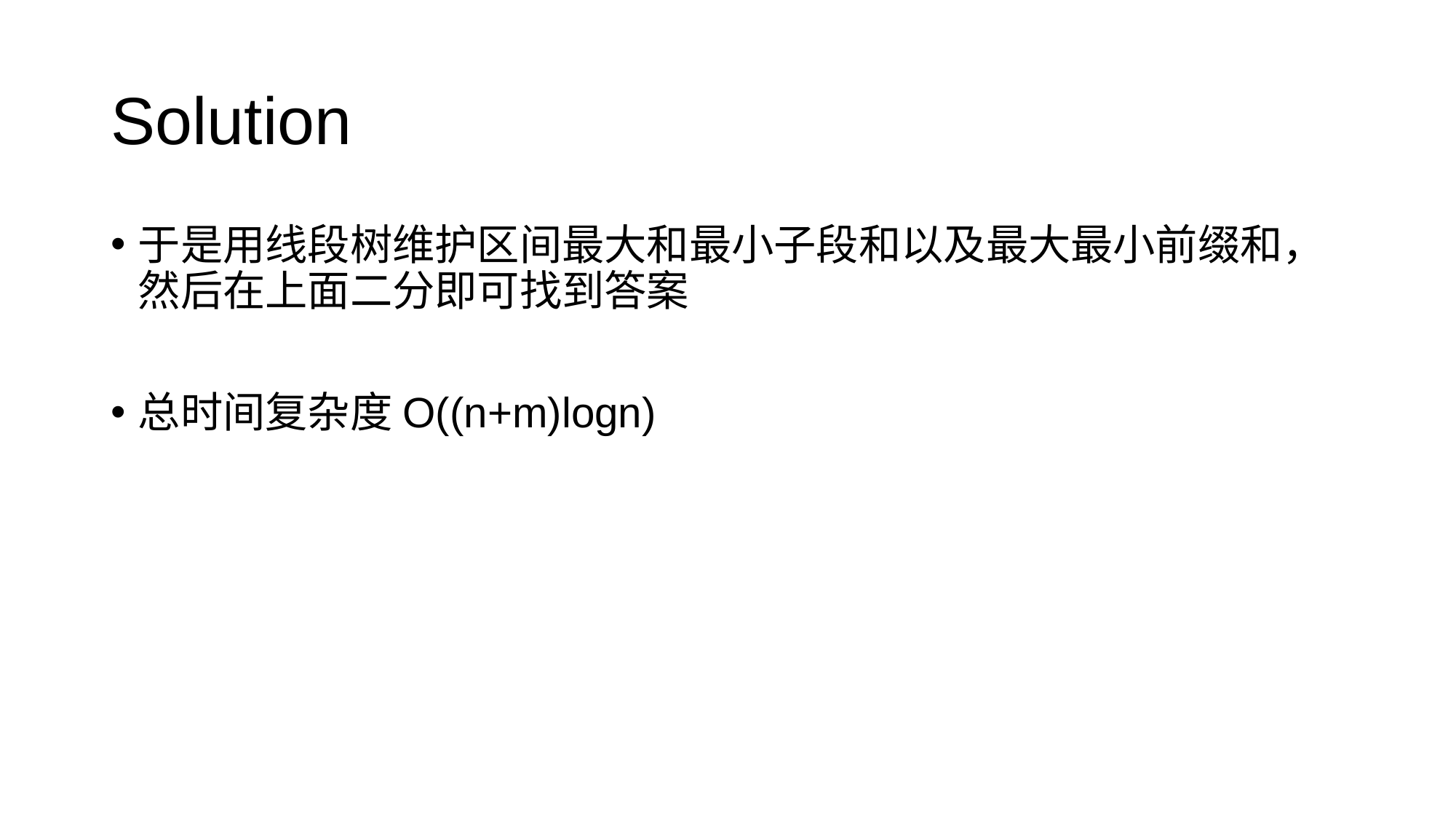

# Solution
于是用线段树维护区间最大和最小子段和以及最大最小前缀和，然后在上面二分即可找到答案

总时间复杂度O((n+m)logn)